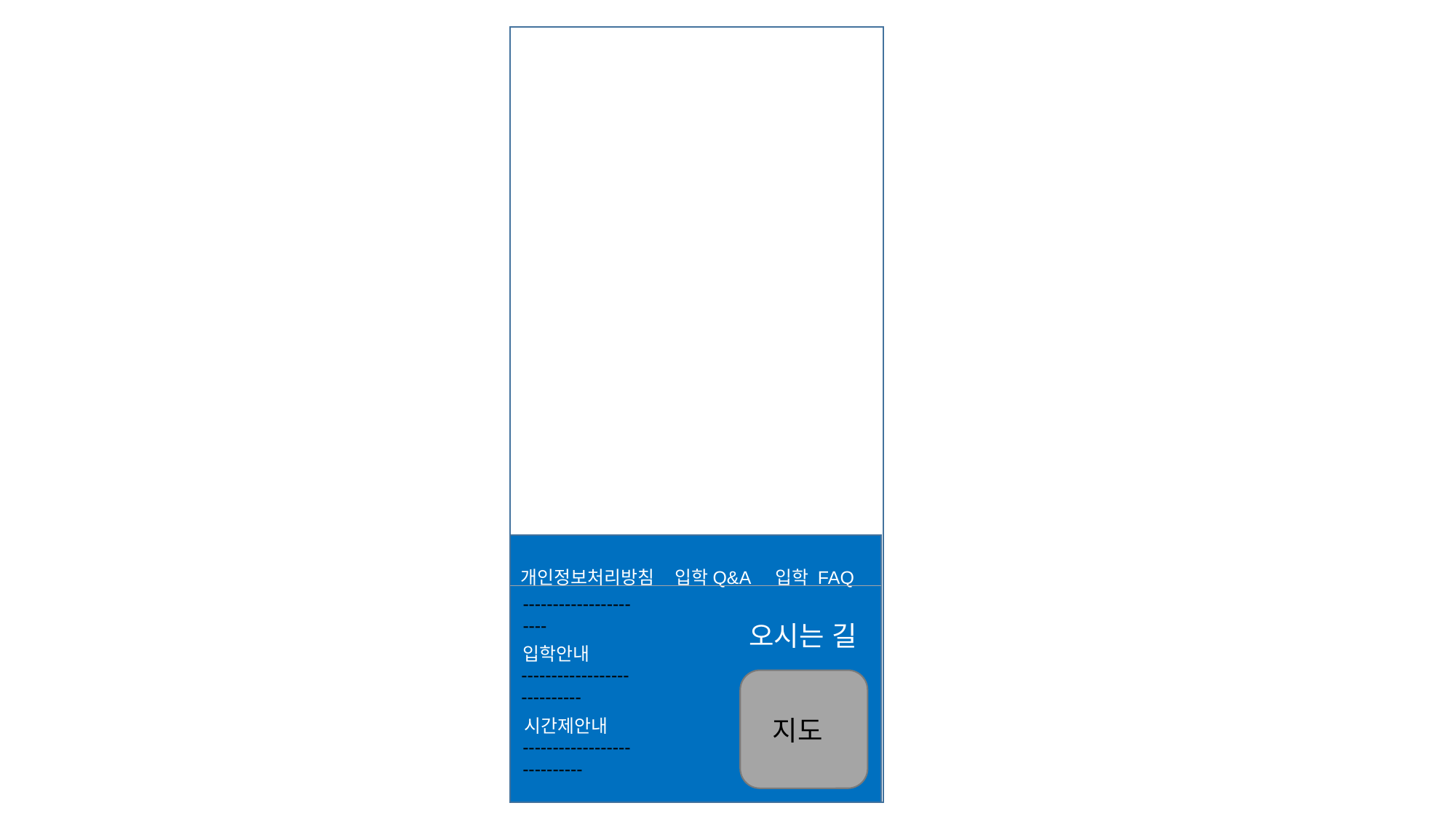

대학정보공시    전화번호안내

개인정보처리방침    입학Q&A    입학 FAQ
----------------------
입학안내
----------------------------

지도
오시는 길
시간제안내
----------------------------